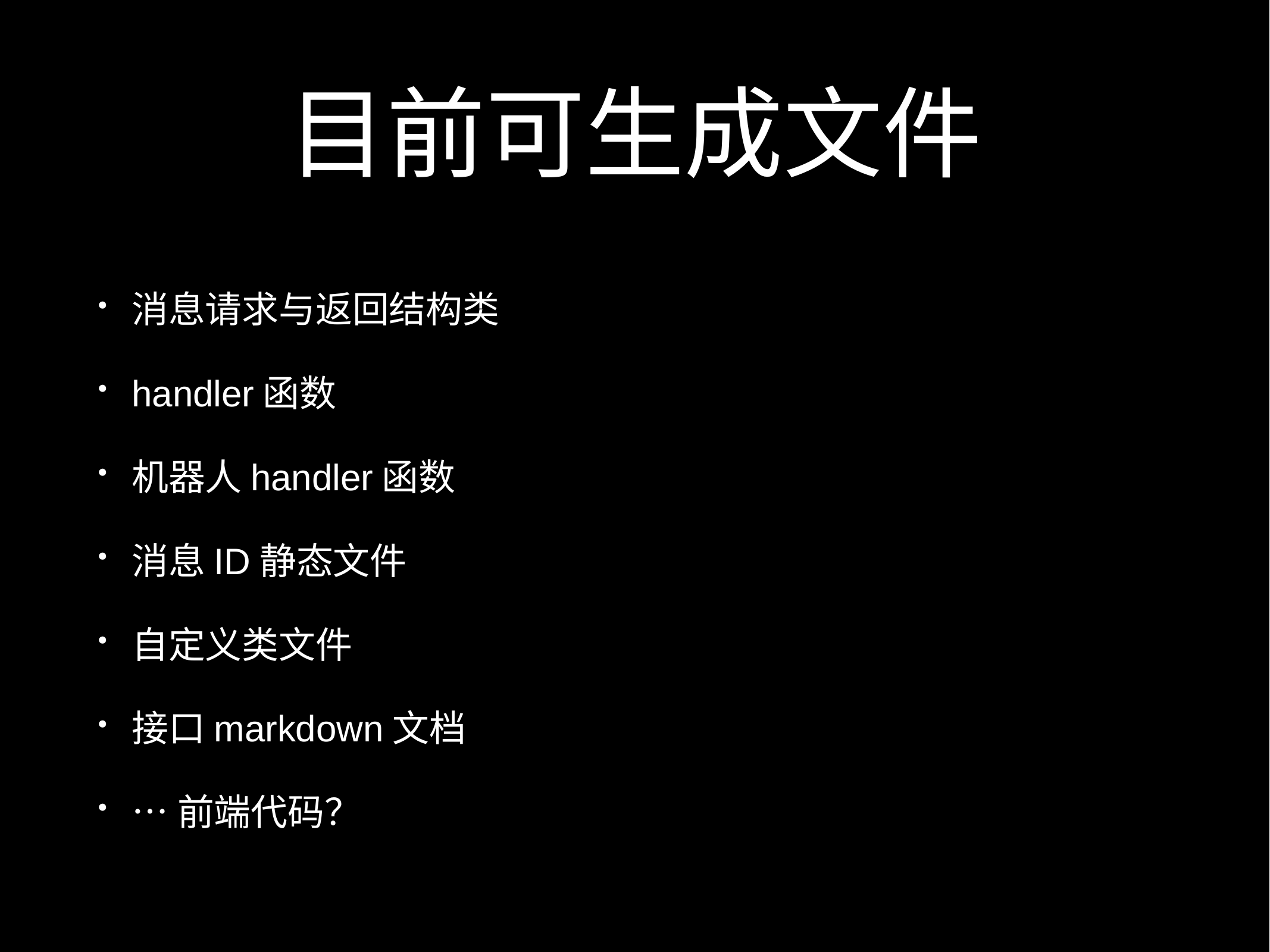

# 目前可生成文件
消息请求与返回结构类
handler函数
机器人handler函数
消息ID静态文件
自定义类文件
接口markdown文档
…前端代码？